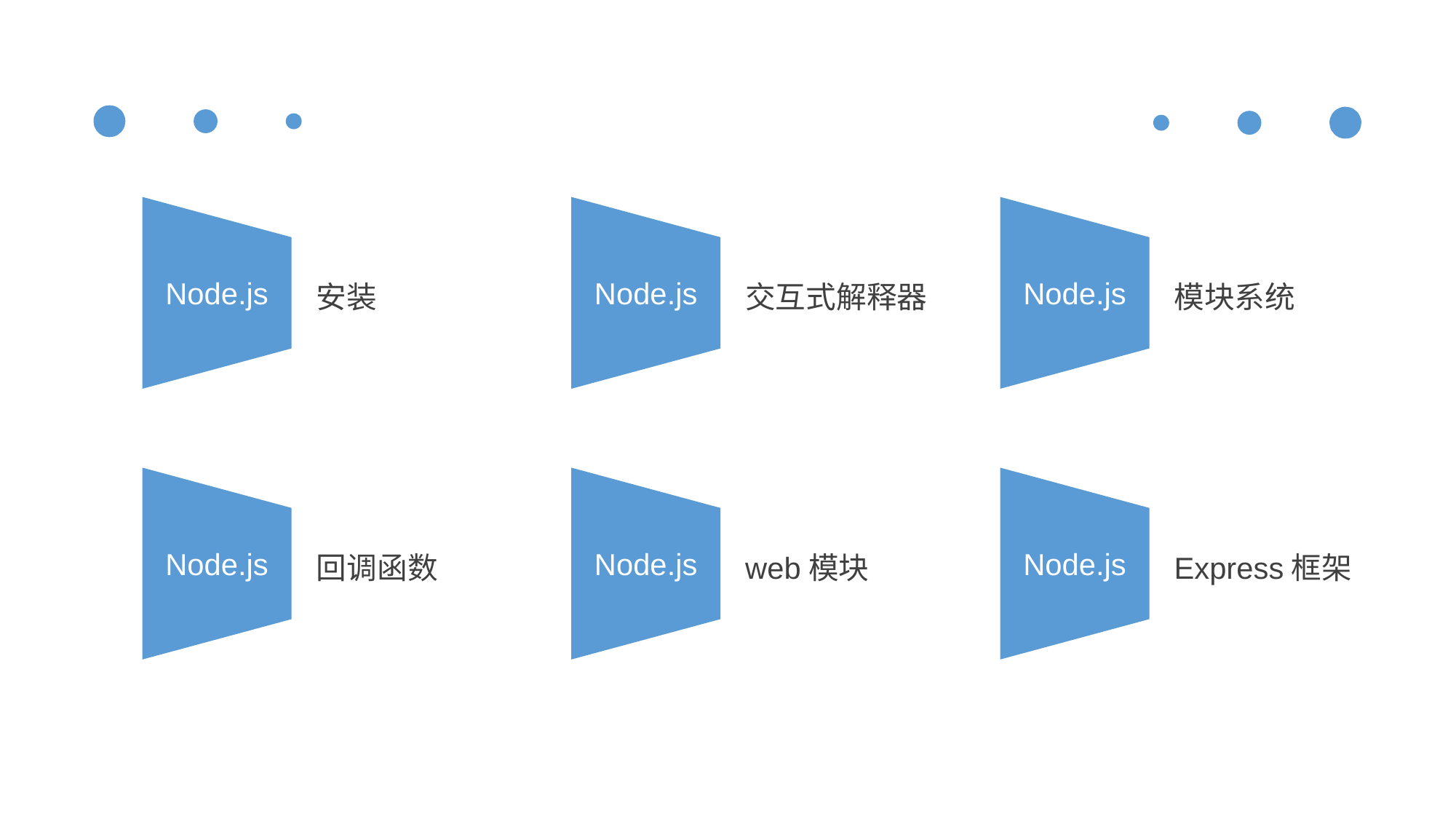

Node.js
安装
Node.js
交互式解释器
Node.js
模块系统
Node.js
回调函数
Node.js
web模块
Node.js
Express框架